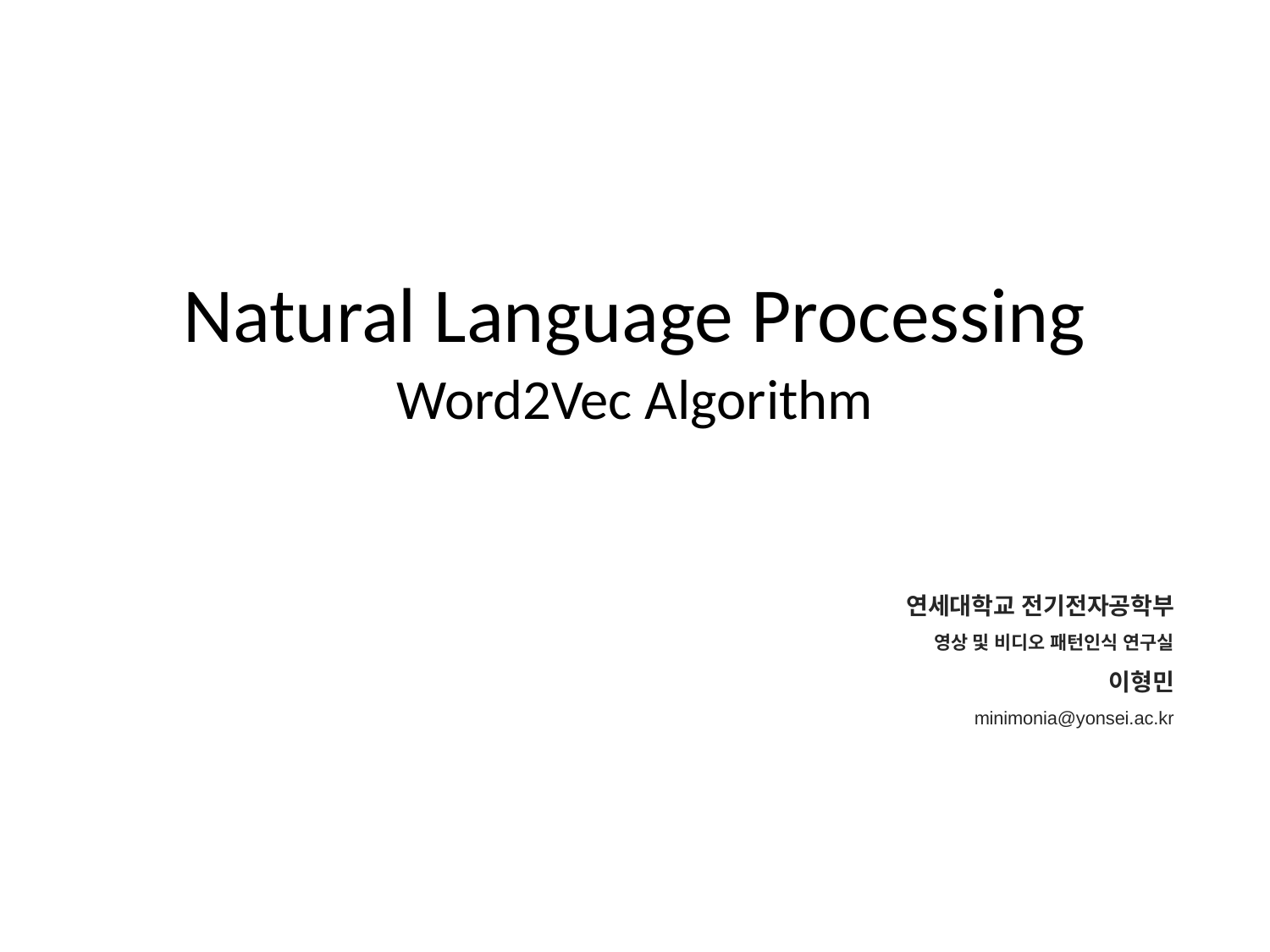

# Natural Language Processing
Word2Vec Algorithm
연세대학교 전기전자공학부
영상 및 비디오 패턴인식 연구실
이형민
minimonia@yonsei.ac.kr